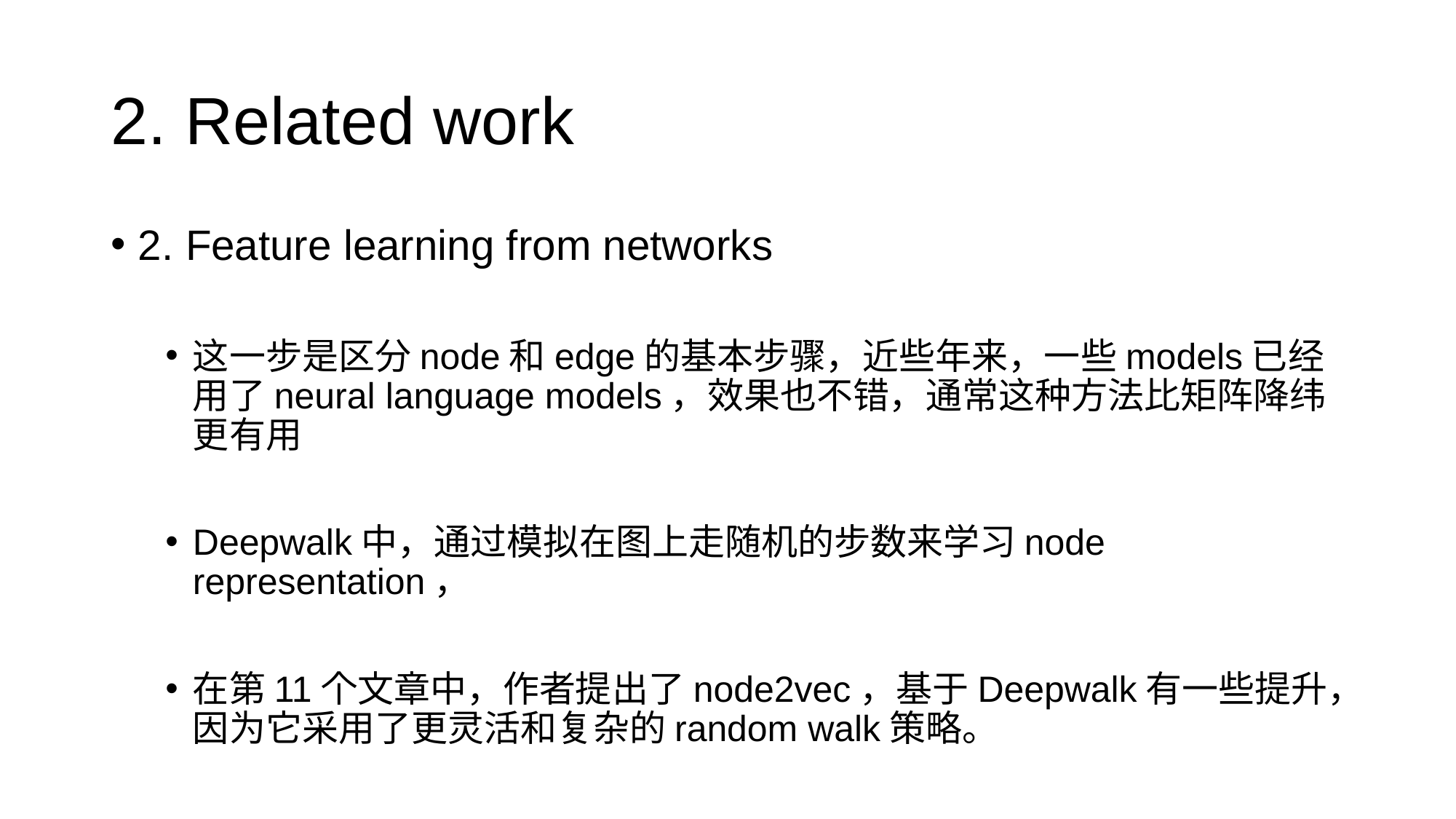

# 2. Related work
2. Feature learning from networks

这一步是区分node和edge的基本步骤，近些年来，一些models已经用了neural language models，效果也不错，通常这种方法比矩阵降纬更有用

Deepwalk中，通过模拟在图上走随机的步数来学习node representation，

在第11个文章中，作者提出了node2vec，基于Deepwalk有一些提升，因为它采用了更灵活和复杂的random walk策略。